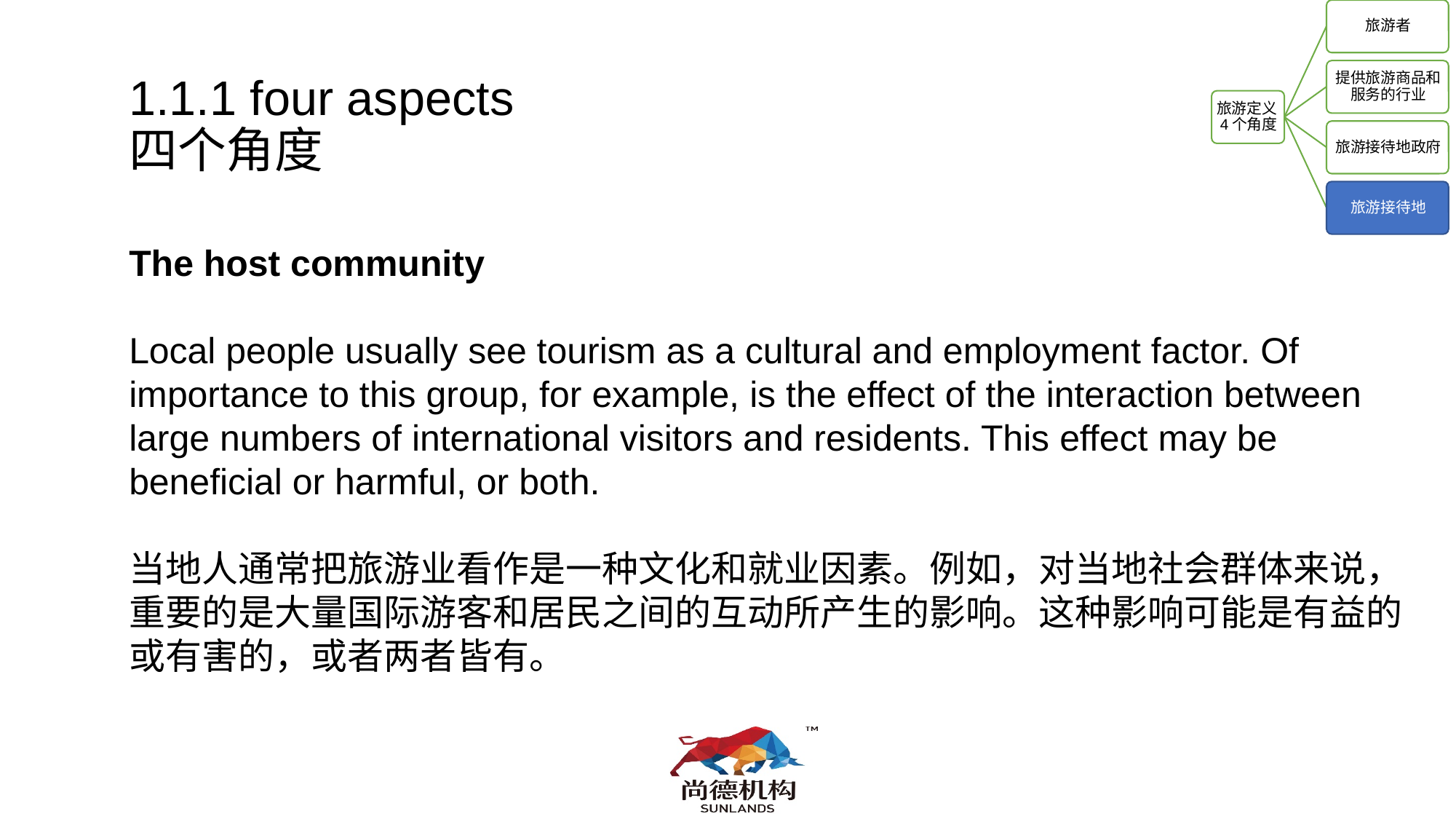

旅游定义4个角度

旅游者

提供旅游商品和服务的行业

旅游接待地政府

旅游接待地
1.1.1 four aspects
四个角度
The host community

Local people usually see tourism as a cultural and employment factor. Of importance to this group, for example, is the effect of the interaction between large numbers of international visitors and residents. This effect may be beneficial or harmful, or both.

当地人通常把旅游业看作是一种文化和就业因素。例如，对当地社会群体来说，重要的是大量国际游客和居民之间的互动所产生的影响。这种影响可能是有益的或有害的，或者两者皆有。